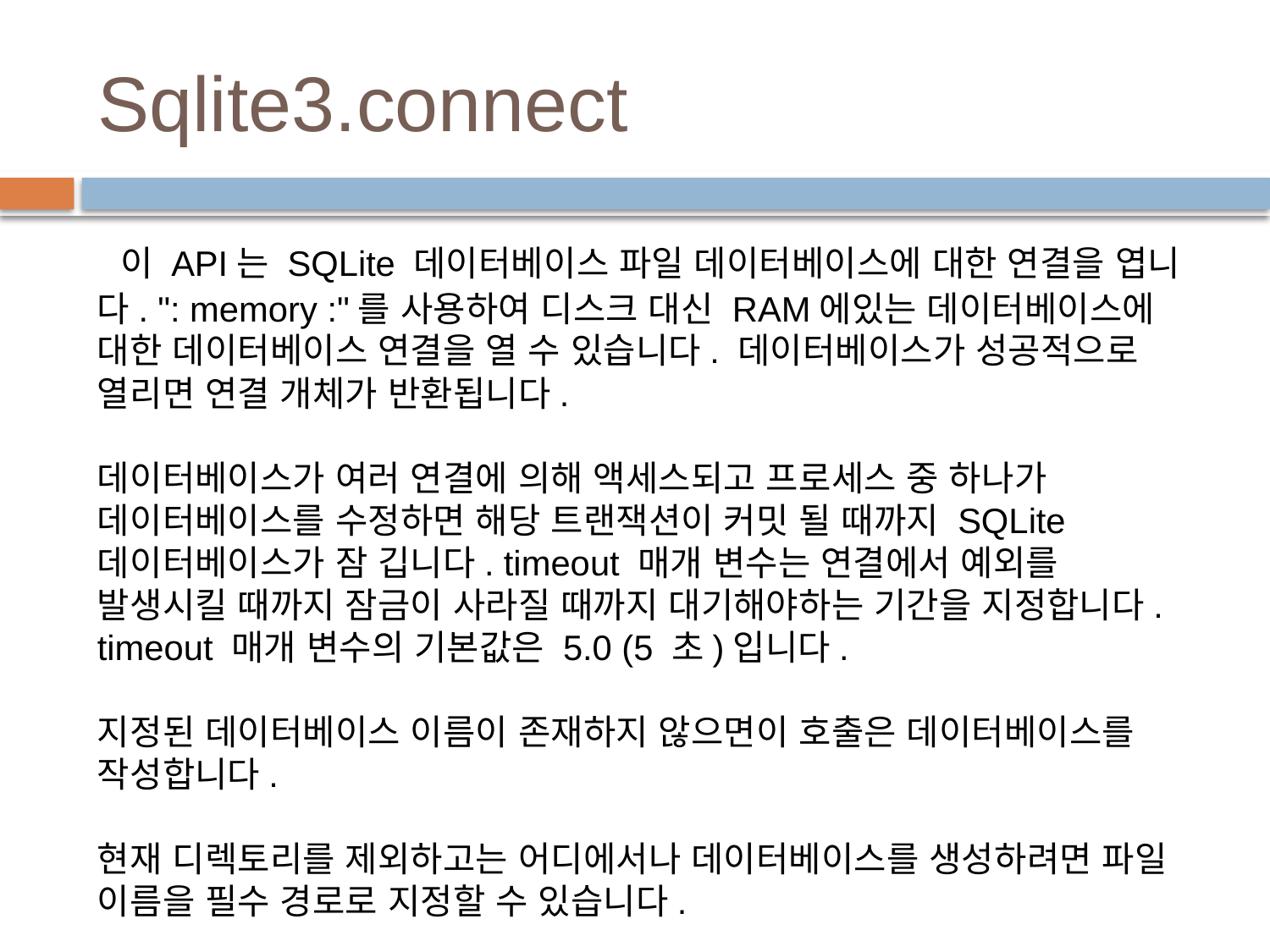

# Sqlite3.connect
 이 API는 SQLite 데이터베이스 파일 데이터베이스에 대한 연결을 엽니 다. ": memory :"를 사용하여 디스크 대신 RAM에있는 데이터베이스에 대한 데이터베이스 연결을 열 수 있습니다. 데이터베이스가 성공적으로 열리면 연결 개체가 반환됩니다.

데이터베이스가 여러 연결에 의해 액세스되고 프로세스 중 하나가 데이터베이스를 수정하면 해당 트랜잭션이 커밋 될 때까지 SQLite 데이터베이스가 잠 깁니다. timeout 매개 변수는 연결에서 예외를 발생시킬 때까지 잠금이 사라질 때까지 대기해야하는 기간을 지정합니다. timeout 매개 변수의 기본값은 5.0 (5 초)입니다.

지정된 데이터베이스 이름이 존재하지 않으면이 호출은 데이터베이스를 작성합니다.

현재 디렉토리를 제외하고는 어디에서나 데이터베이스를 생성하려면 파일 이름을 필수 경로로 지정할 수 있습니다.